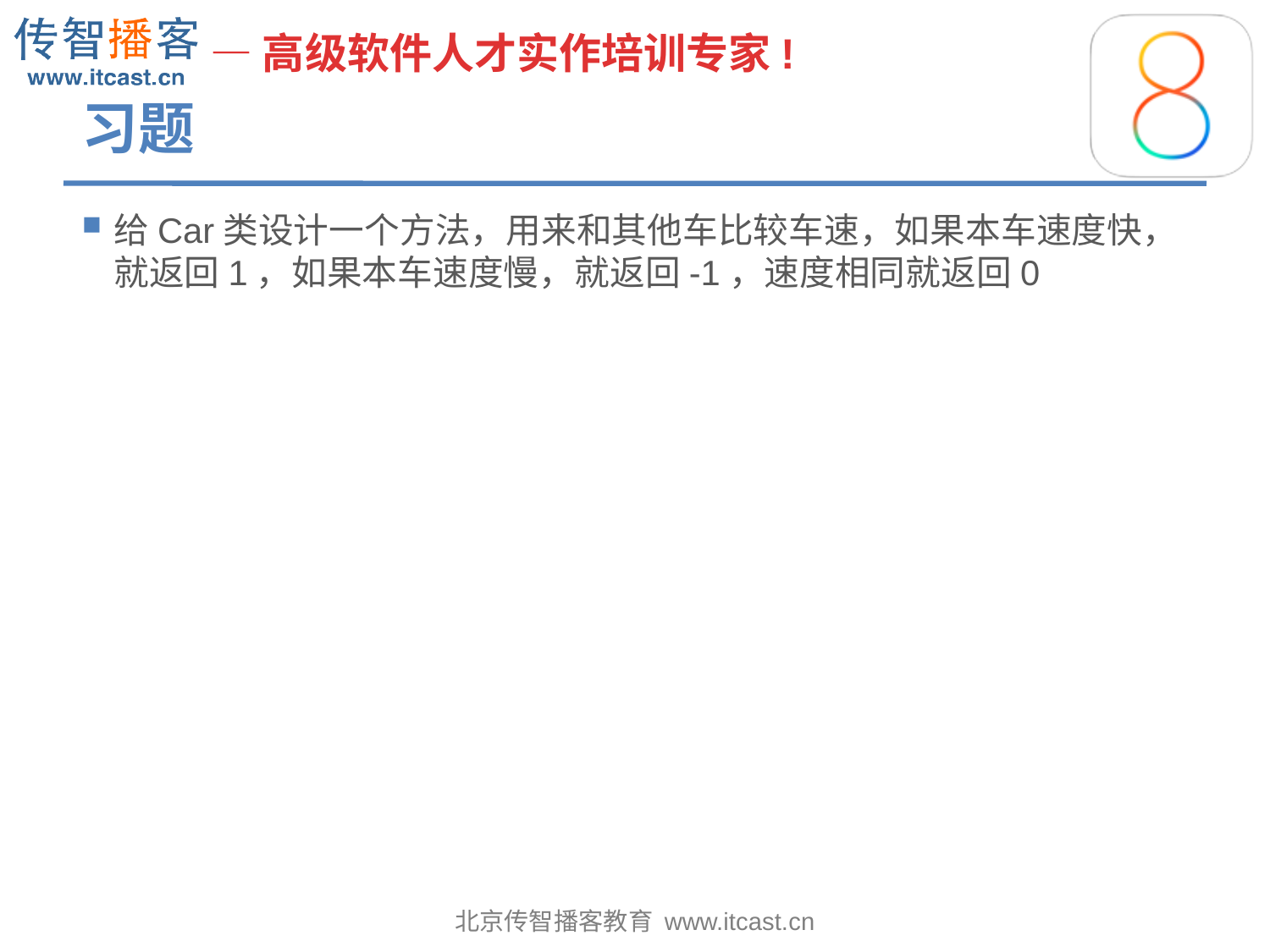

# 习题
给Car类设计一个方法，用来和其他车比较车速，如果本车速度快，就返回1，如果本车速度慢，就返回-1，速度相同就返回0